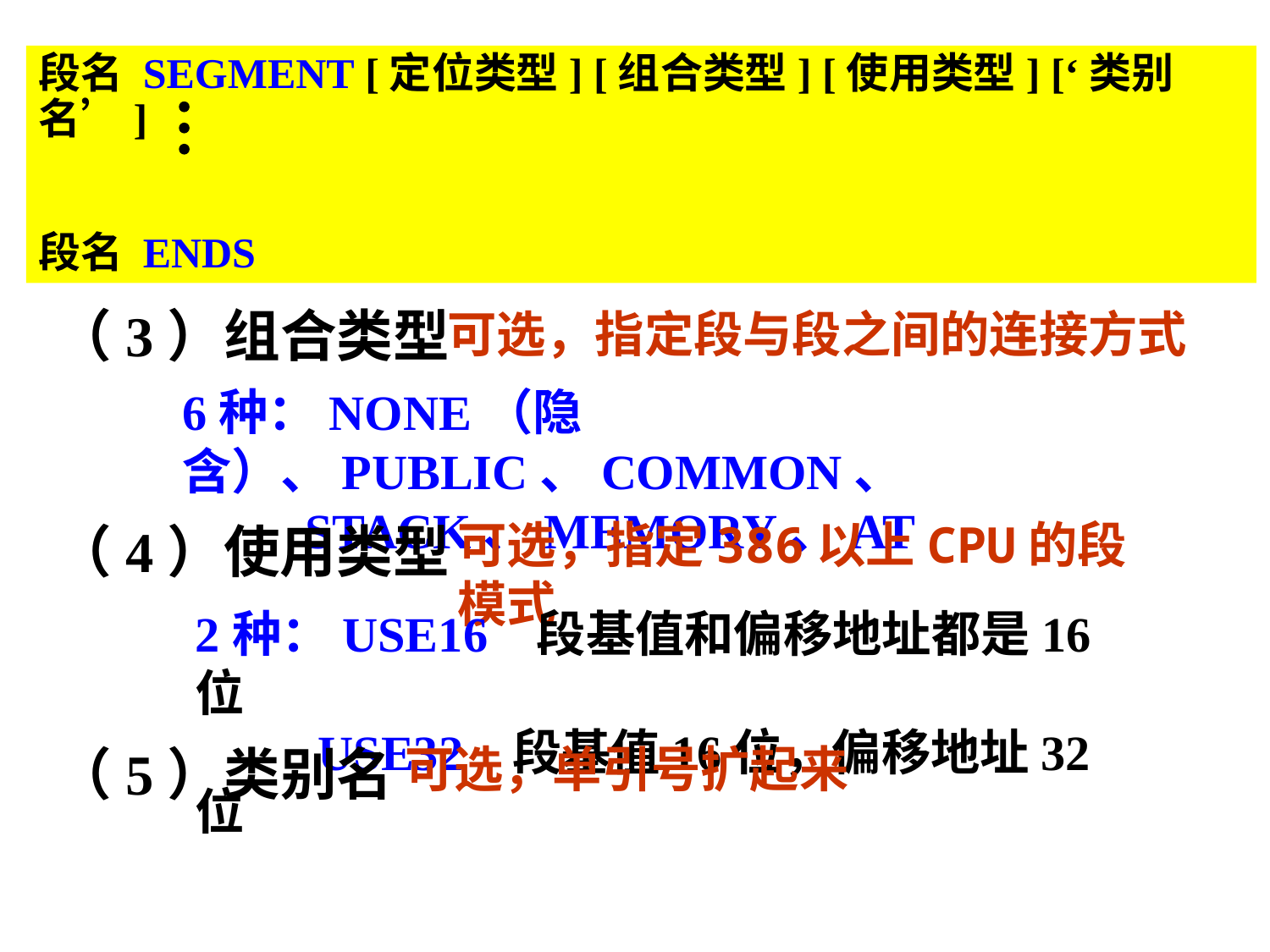

段名 SEGMENT [定位类型] [组合类型] [使用类型] [‘类别名’]

段名 ENDS

（3）组合类型
可选，指定段与段之间的连接方式
6种：NONE（隐含）、PUBLIC、COMMON、
          STACK、MEMORY、AT
可选，指定386以上CPU的段模式
（4）使用类型
2种：USE16   段基值和偏移地址都是16位
          USE32   段基值16位，偏移地址32位
可选，单引号扩起来
（5）类别名
39